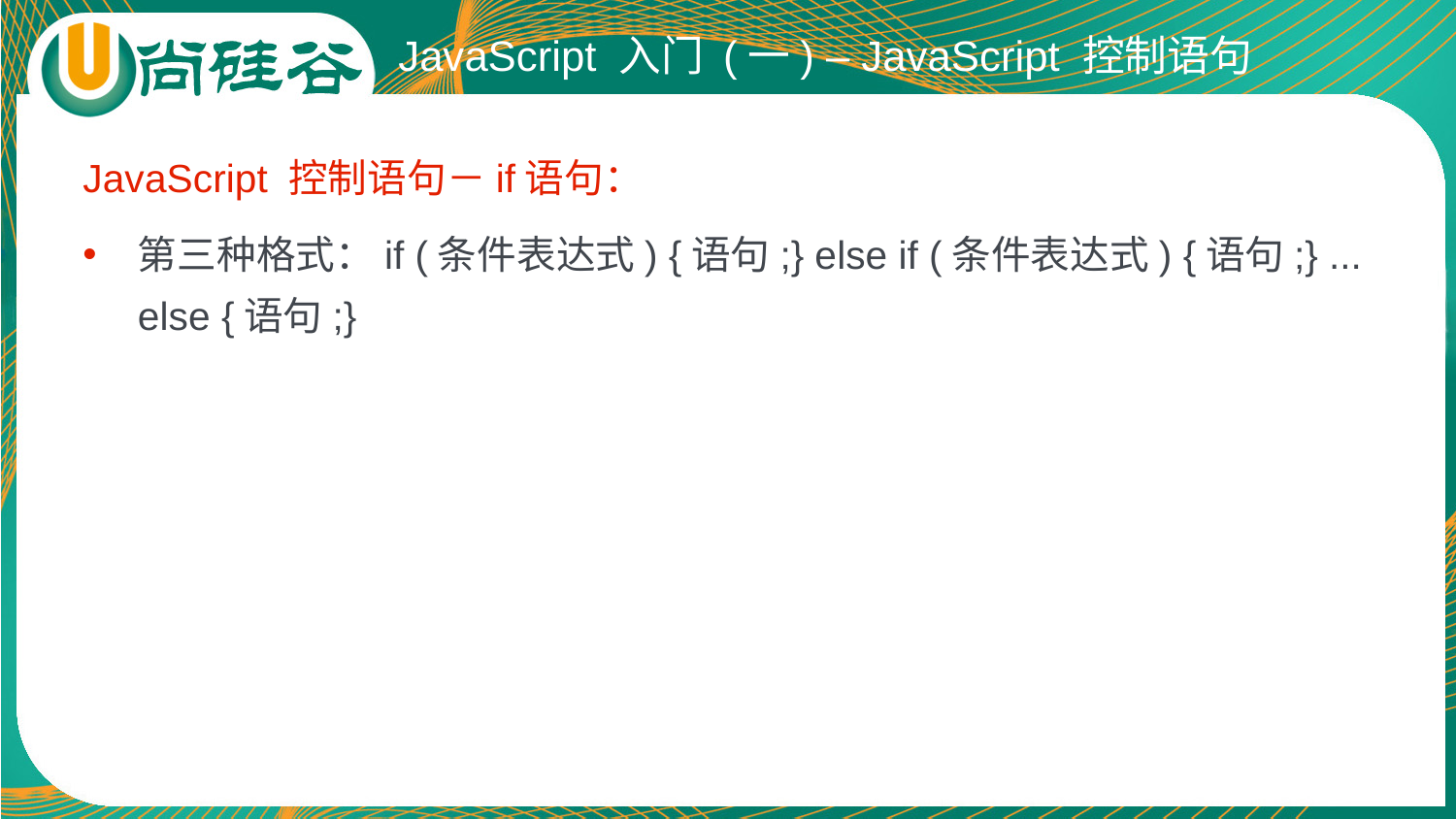

# JavaScript 入门 (一) – JavaScript 控制语句
JavaScript 控制语句－if语句：
第三种格式：if (条件表达式) {语句;} else if (条件表达式) {语句;} ... else {语句;}